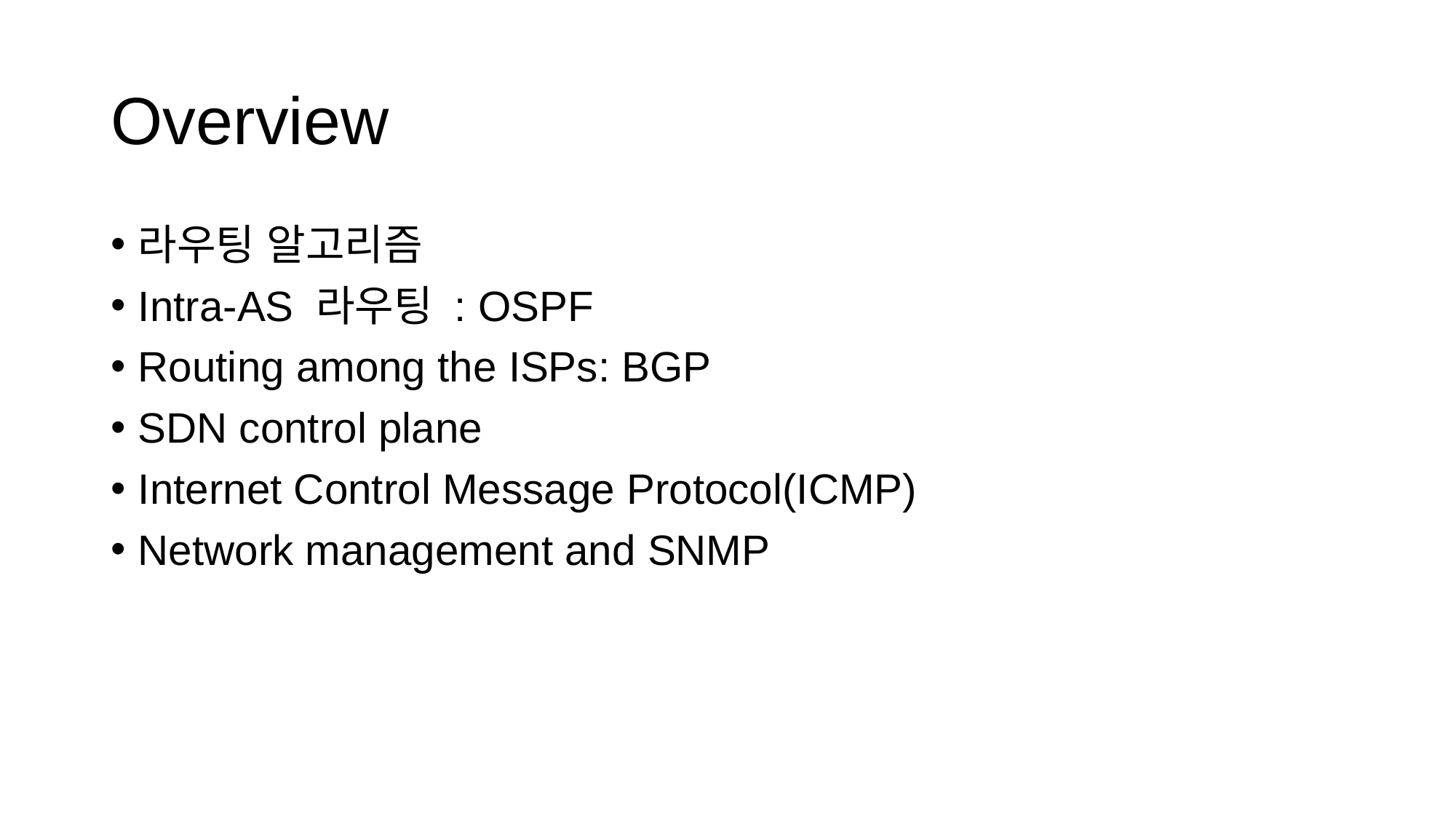

# Overview
라우팅 알고리즘
Intra-AS 라우팅 : OSPF
Routing among the ISPs: BGP
SDN control plane
Internet Control Message Protocol(ICMP)
Network management and SNMP